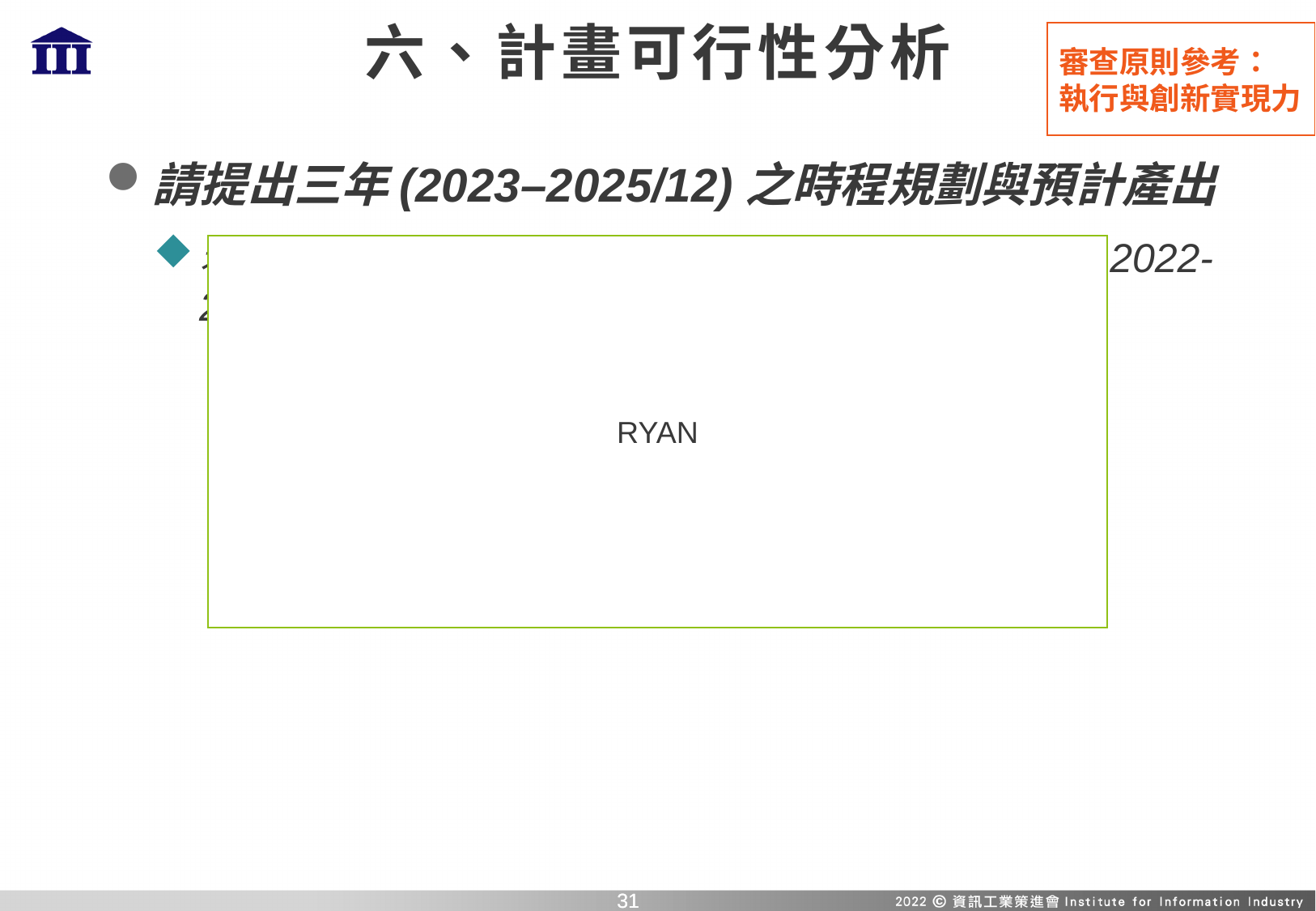

# 六、計畫可行性分析
審查原則參考：
執行與創新實現力
請提出三年(2023–2025/12)之時程規劃與預計產出
若為FY111策略性計畫之延續計畫，填寫年度則為2022-2024)
RYAN